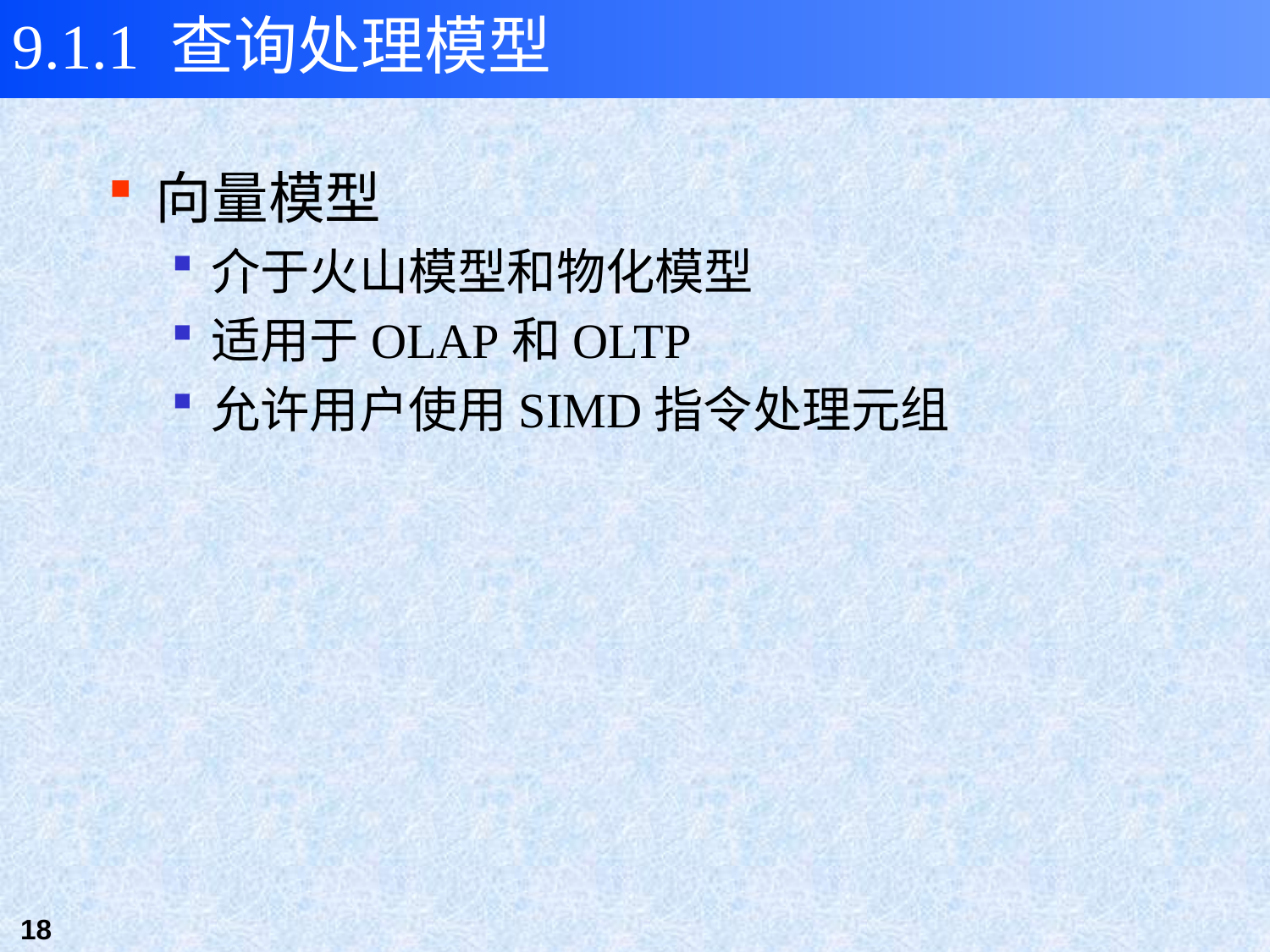

9.1.1 查询处理模型

向量模型
介于火山模型和物化模型
适用于OLAP和OLTP
允许用户使用SIMD指令处理元组